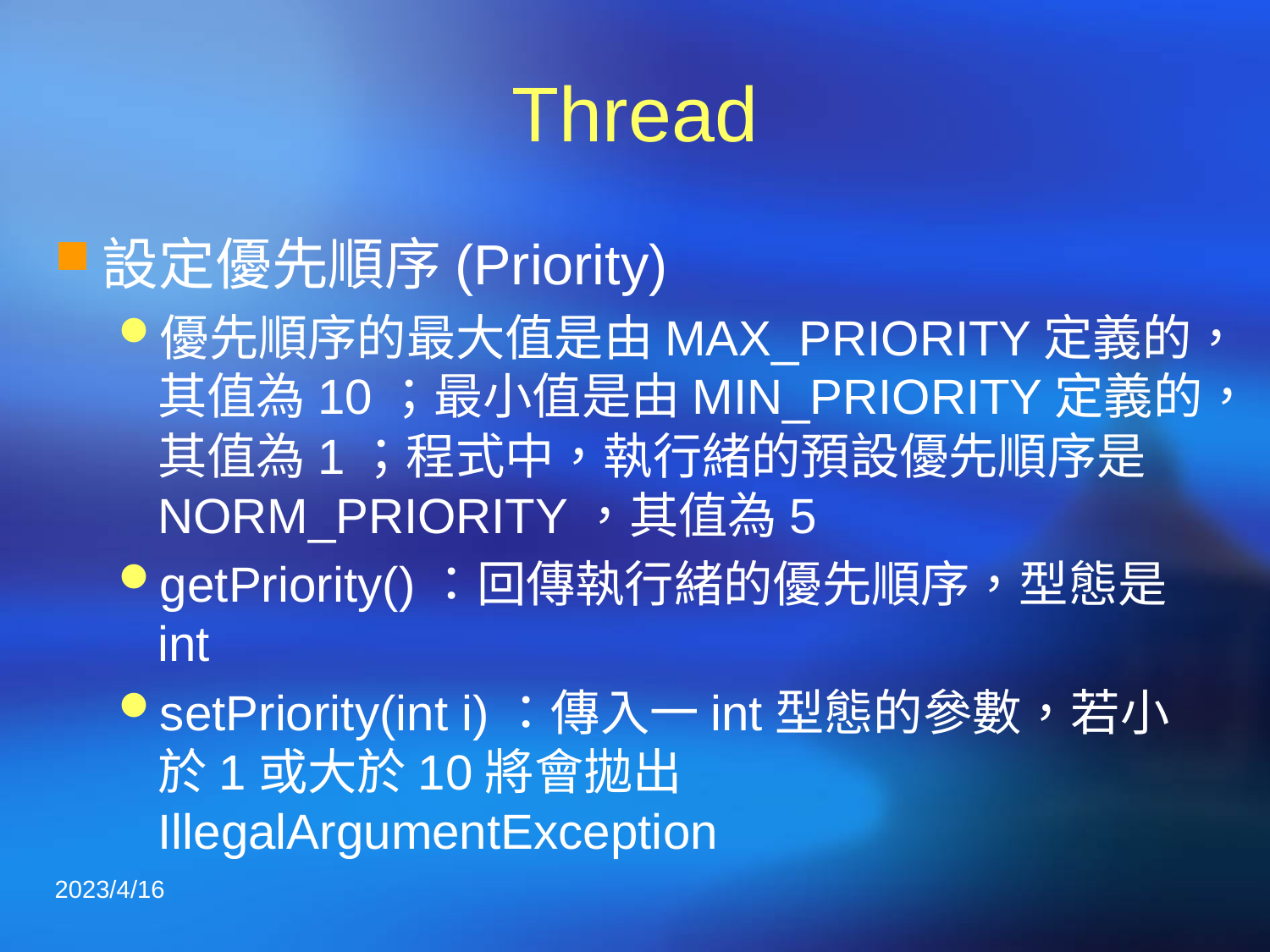

# Thread
設定優先順序(Priority)
優先順序的最大值是由MAX_PRIORITY定義的，其值為10；最小值是由MIN_PRIORITY定義的，其值為1；程式中，執行緒的預設優先順序是NORM_PRIORITY，其值為5
getPriority()：回傳執行緒的優先順序，型態是int
setPriority(int i)：傳入一int型態的參數，若小於1或大於10將會拋出IllegalArgumentException
2023/4/16